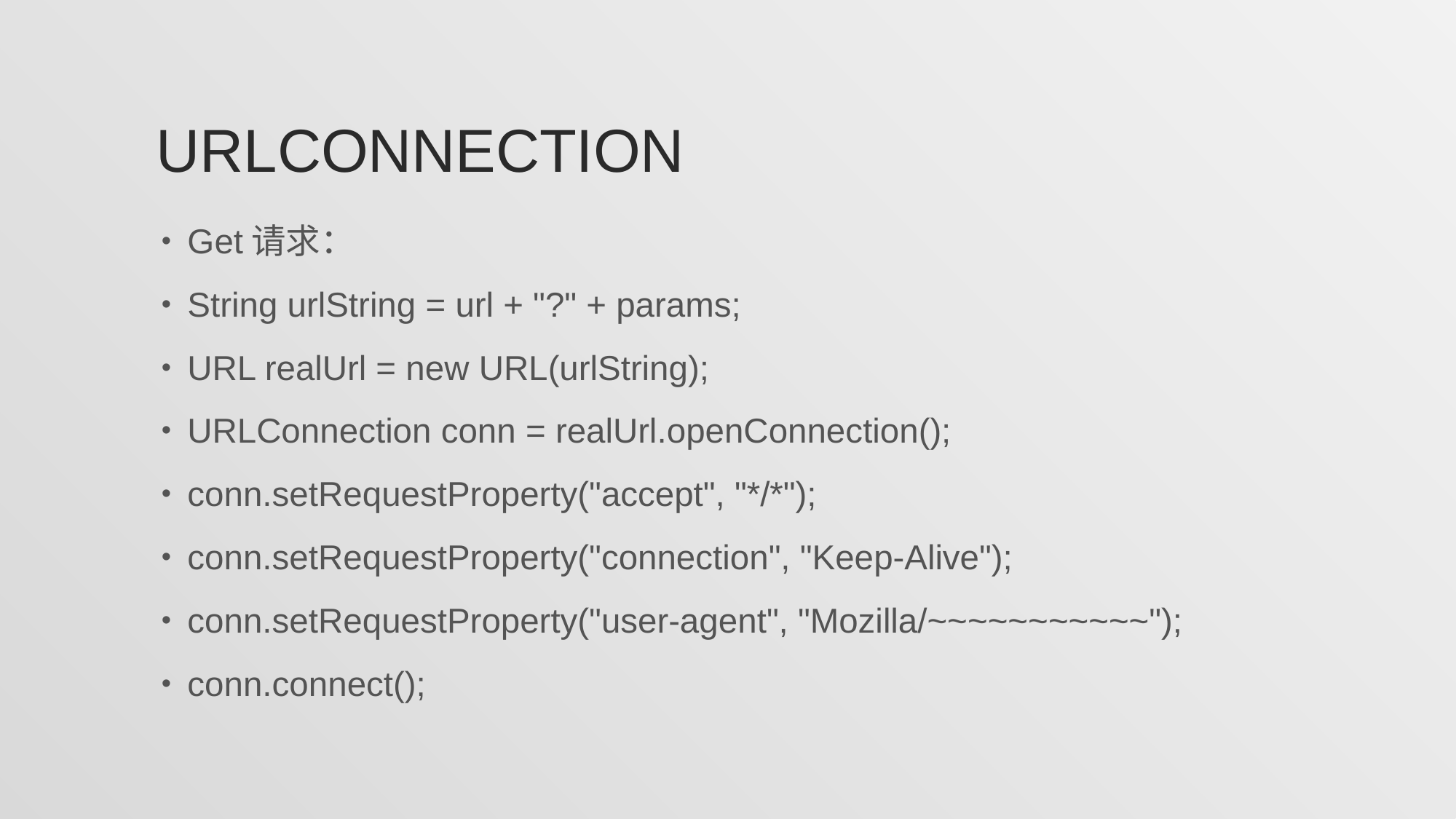

# URlconnecTION
Get请求：
String urlString = url + "?" + params;
URL realUrl = new URL(urlString);
URLConnection conn = realUrl.openConnection();
conn.setRequestProperty("accept", "*/*");
conn.setRequestProperty("connection", "Keep-Alive");
conn.setRequestProperty("user-agent", "Mozilla/~~~~~~~~~~~");
conn.connect();